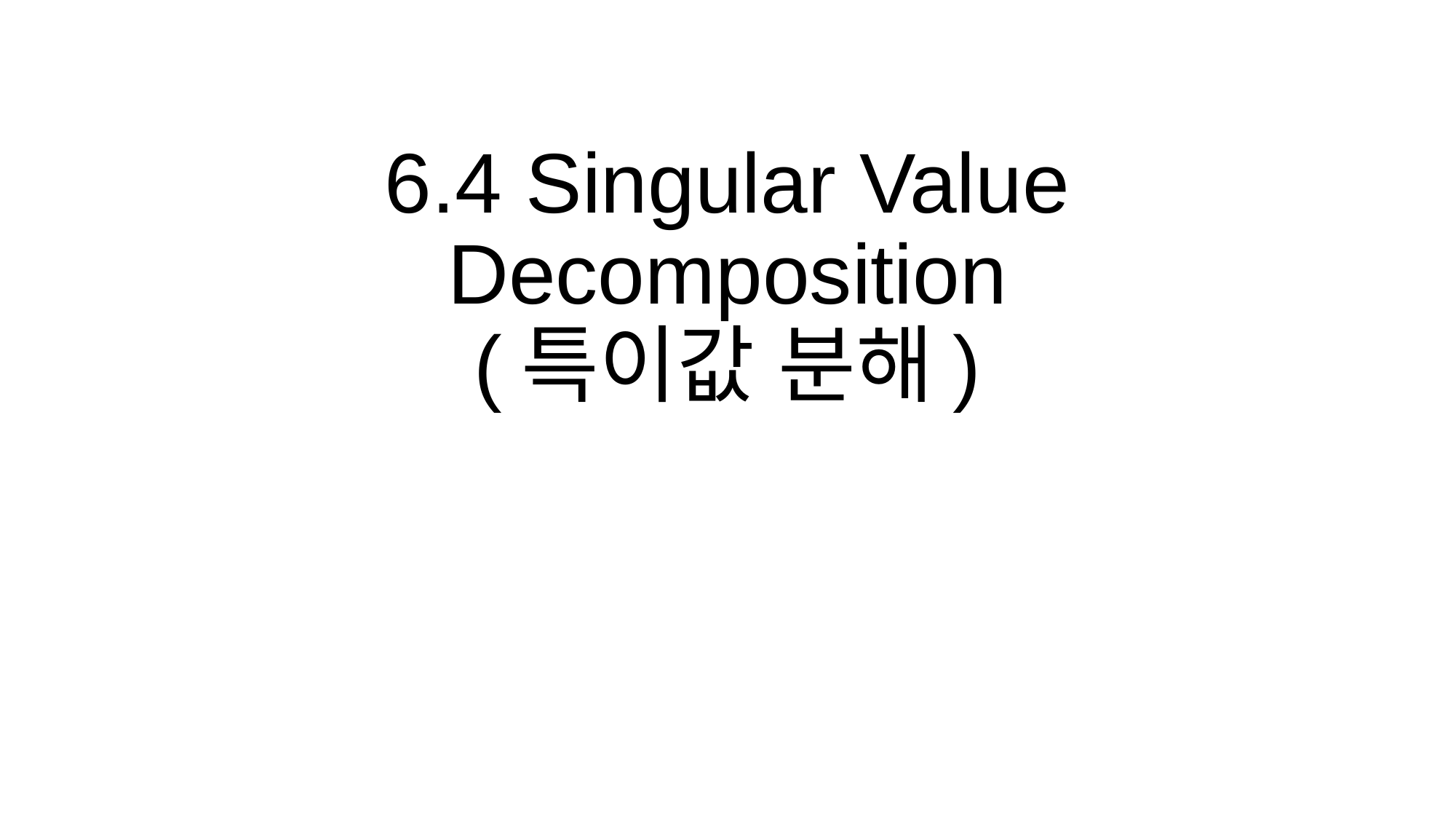

# 6.4 Singular Value Decomposition (특이값 분해)